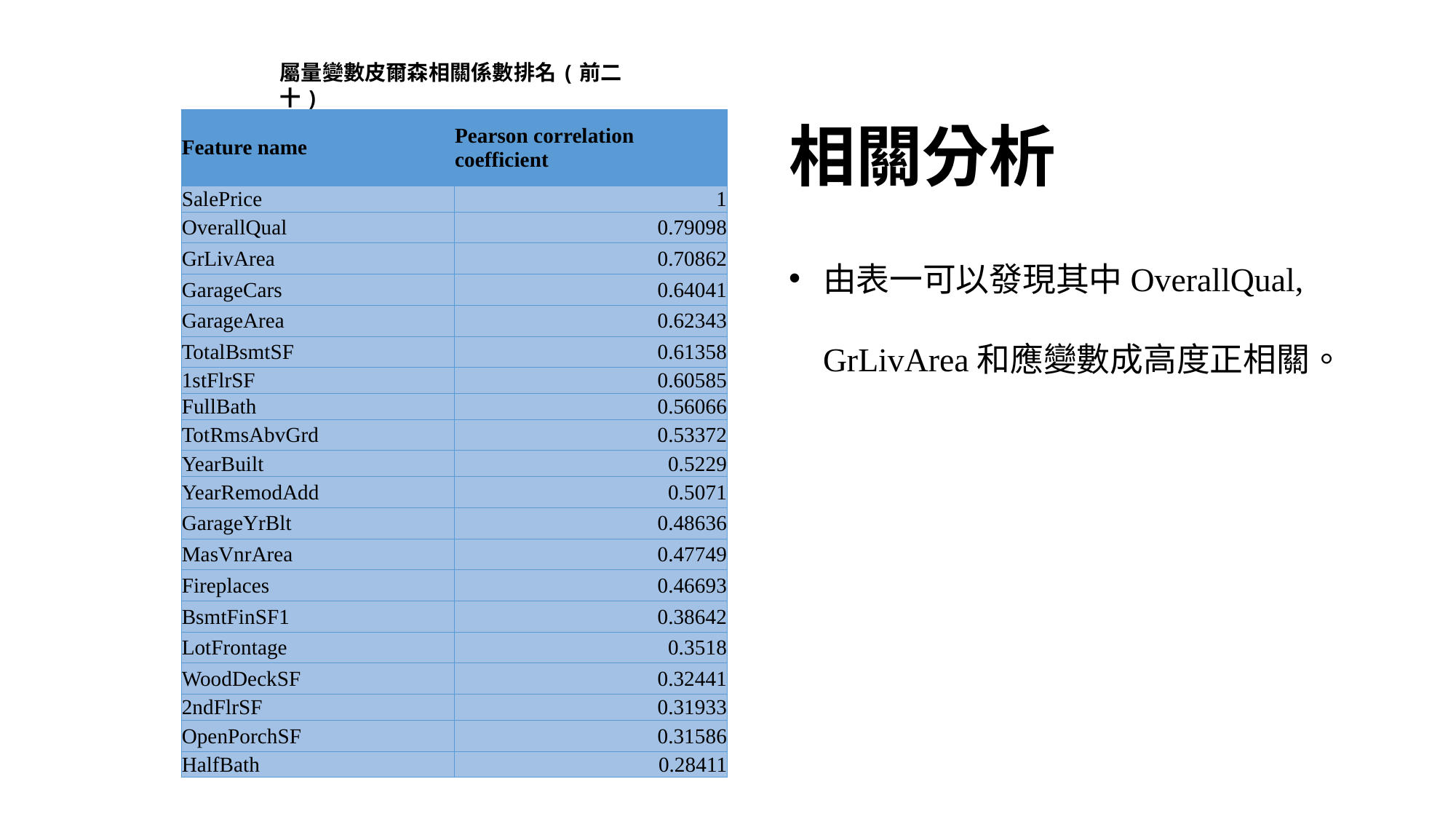

屬量變數皮爾森相關係數排名(前二十)
| Feature name | Pearson correlation coefficient |
| --- | --- |
| SalePrice | 1 |
| OverallQual | 0.79098 |
| GrLivArea | 0.70862 |
| GarageCars | 0.64041 |
| GarageArea | 0.62343 |
| TotalBsmtSF | 0.61358 |
| 1stFlrSF | 0.60585 |
| FullBath | 0.56066 |
| TotRmsAbvGrd | 0.53372 |
| YearBuilt | 0.5229 |
| YearRemodAdd | 0.5071 |
| GarageYrBlt | 0.48636 |
| MasVnrArea | 0.47749 |
| Fireplaces | 0.46693 |
| BsmtFinSF1 | 0.38642 |
| LotFrontage | 0.3518 |
| WoodDeckSF | 0.32441 |
| 2ndFlrSF | 0.31933 |
| OpenPorchSF | 0.31586 |
| HalfBath | 0.28411 |
相關分析
由表一可以發現其中OverallQual, GrLivArea和應變數成高度正相關。